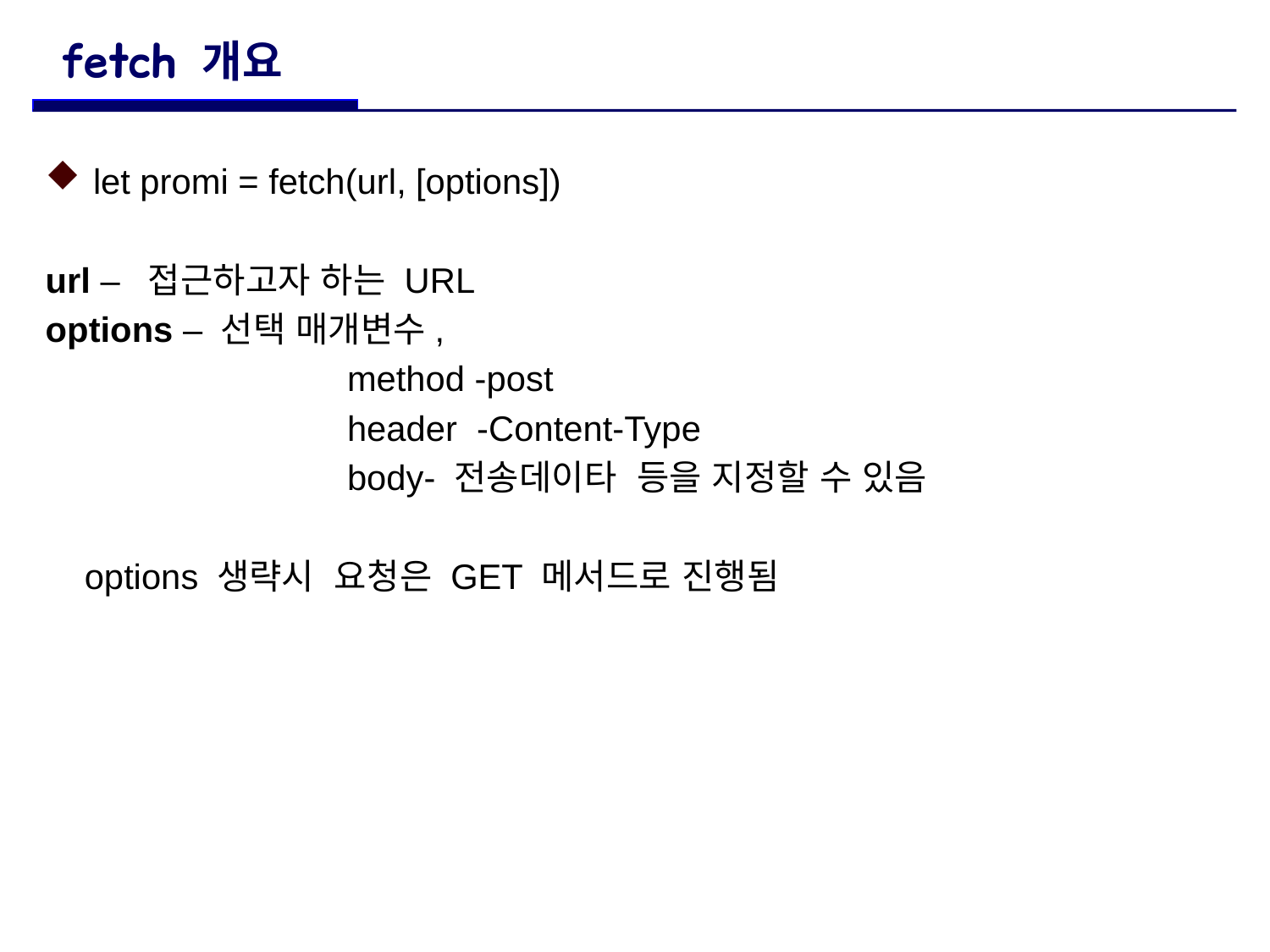

# fetch 개요
let promi = fetch(url, [options])

url –  접근하고자 하는 URL
options – 선택 매개변수,
			method -post
			header  -Content-Type
			body- 전송데이타  등을 지정할 수 있음

    options 생략시  요청은 GET 메서드로 진행됨